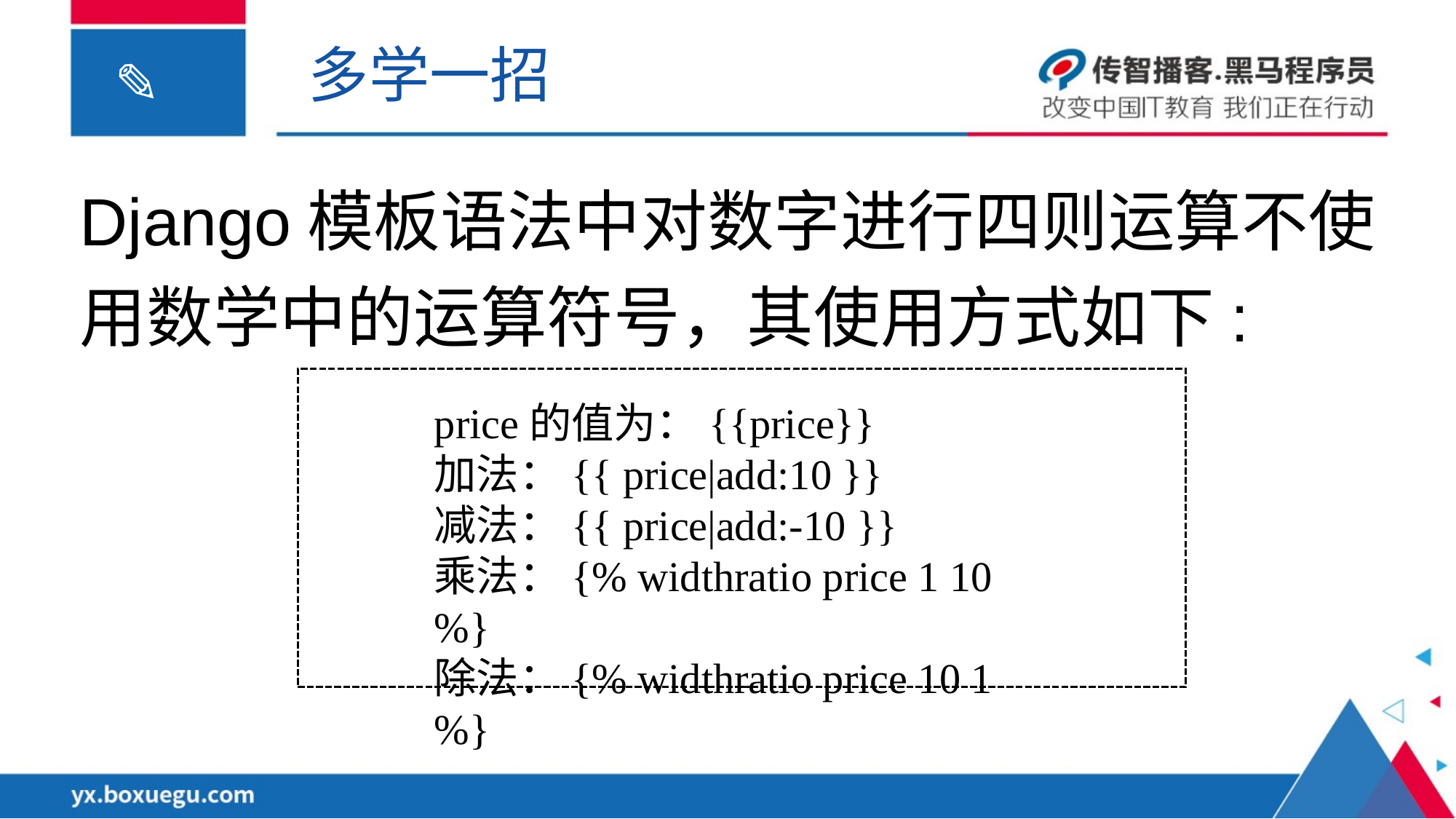

多学一招
Django模板语法中对数字进行四则运算不使用数学中的运算符号，其使用方式如下:

price的值为：{{price}}
加法：{{ price|add:10 }}
减法：{{ price|add:-10 }}
乘法：{% widthratio price 1 10 %}
除法：{% widthratio price 10 1 %}